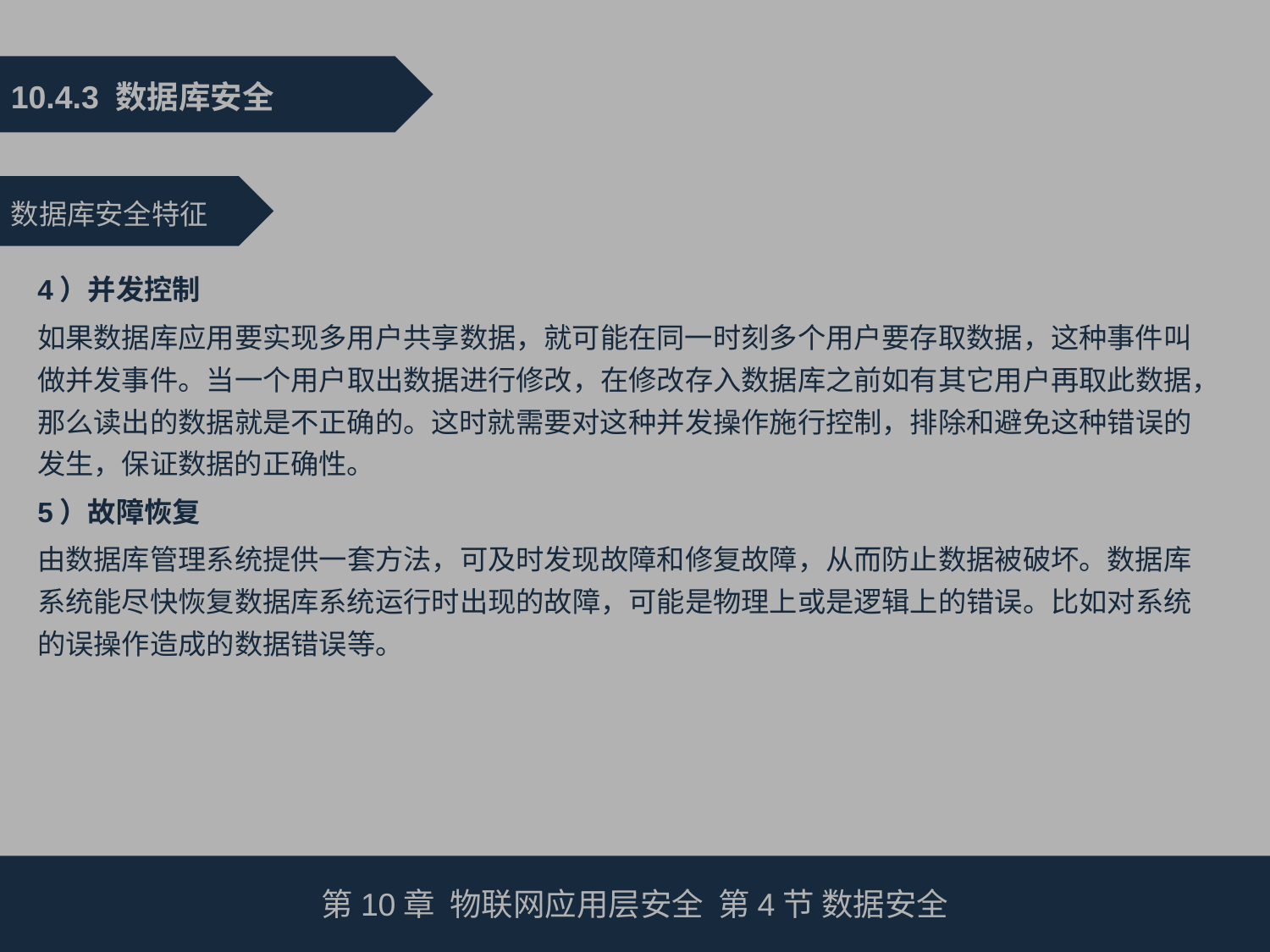

10.4.3 数据库安全
数据库安全特征
4）并发控制
如果数据库应用要实现多用户共享数据，就可能在同一时刻多个用户要存取数据，这种事件叫做并发事件。当一个用户取出数据进行修改，在修改存入数据库之前如有其它用户再取此数据，那么读出的数据就是不正确的。这时就需要对这种并发操作施行控制，排除和避免这种错误的发生，保证数据的正确性。
5）故障恢复
由数据库管理系统提供一套方法，可及时发现故障和修复故障，从而防止数据被破坏。数据库系统能尽快恢复数据库系统运行时出现的故障，可能是物理上或是逻辑上的错误。比如对系统的误操作造成的数据错误等。